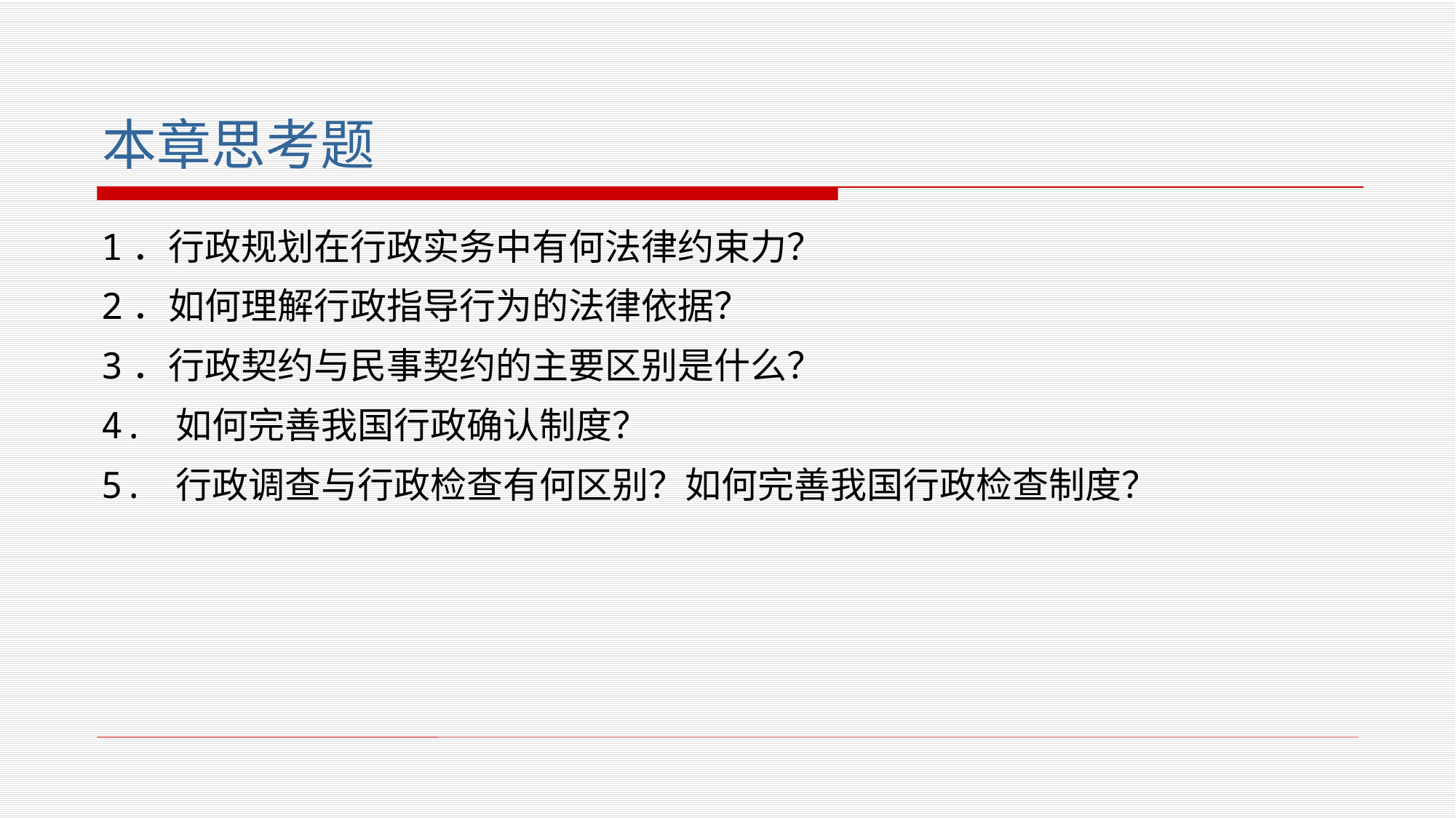

# 本章思考题
1．行政规划在行政实务中有何法律约束力？
2．如何理解行政指导行为的法律依据？
3．行政契约与民事契约的主要区别是什么？
4. 如何完善我国行政确认制度？
5. 行政调查与行政检查有何区别？如何完善我国行政检查制度？